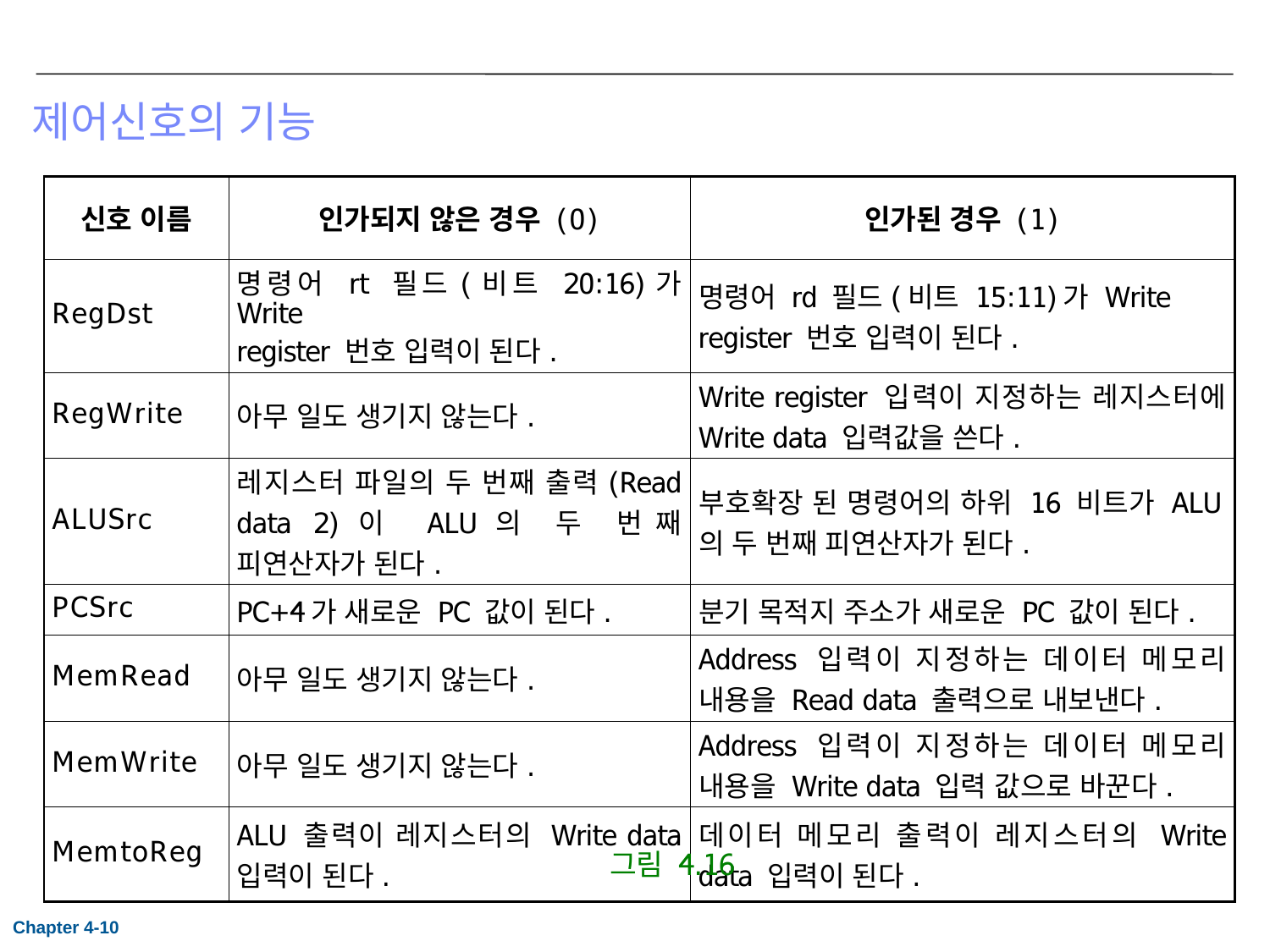

# 제어신호의 기능
| 신호 이름 | 인가되지 않은 경우 (0) | 인가된 경우 (1) |
| --- | --- | --- |
| RegDst | 명령어 rt 필드(비트 20:16)가 Write register 번호 입력이 된다. | 명령어 rd 필드(비트 15:11)가 Write register 번호 입력이 된다. |
| RegWrite | 아무 일도 생기지 않는다. | Write register 입력이 지정하는 레지스터에 Write data 입력값을 쓴다. |
| ALUSrc | 레지스터 파일의 두 번째 출력(Read data 2)이 ALU의 두 번째 피연산자가 된다. | 부호확장 된 명령어의 하위 16 비트가 ALU의 두 번째 피연산자가 된다. |
| PCSrc | PC+4가 새로운 PC 값이 된다. | 분기 목적지 주소가 새로운 PC 값이 된다. |
| MemRead | 아무 일도 생기지 않는다. | Address 입력이 지정하는 데이터 메모리 내용을 Read data 출력으로 내보낸다. |
| MemWrite | 아무 일도 생기지 않는다. | Address 입력이 지정하는 데이터 메모리 내용을 Write data 입력 값으로 바꾼다. |
| MemtoReg | ALU 출력이 레지스터의 Write data 입력이 된다. | 데이터 메모리 출력이 레지스터의 Write data 입력이 된다. |

그림 4.16
Chapter 4-10